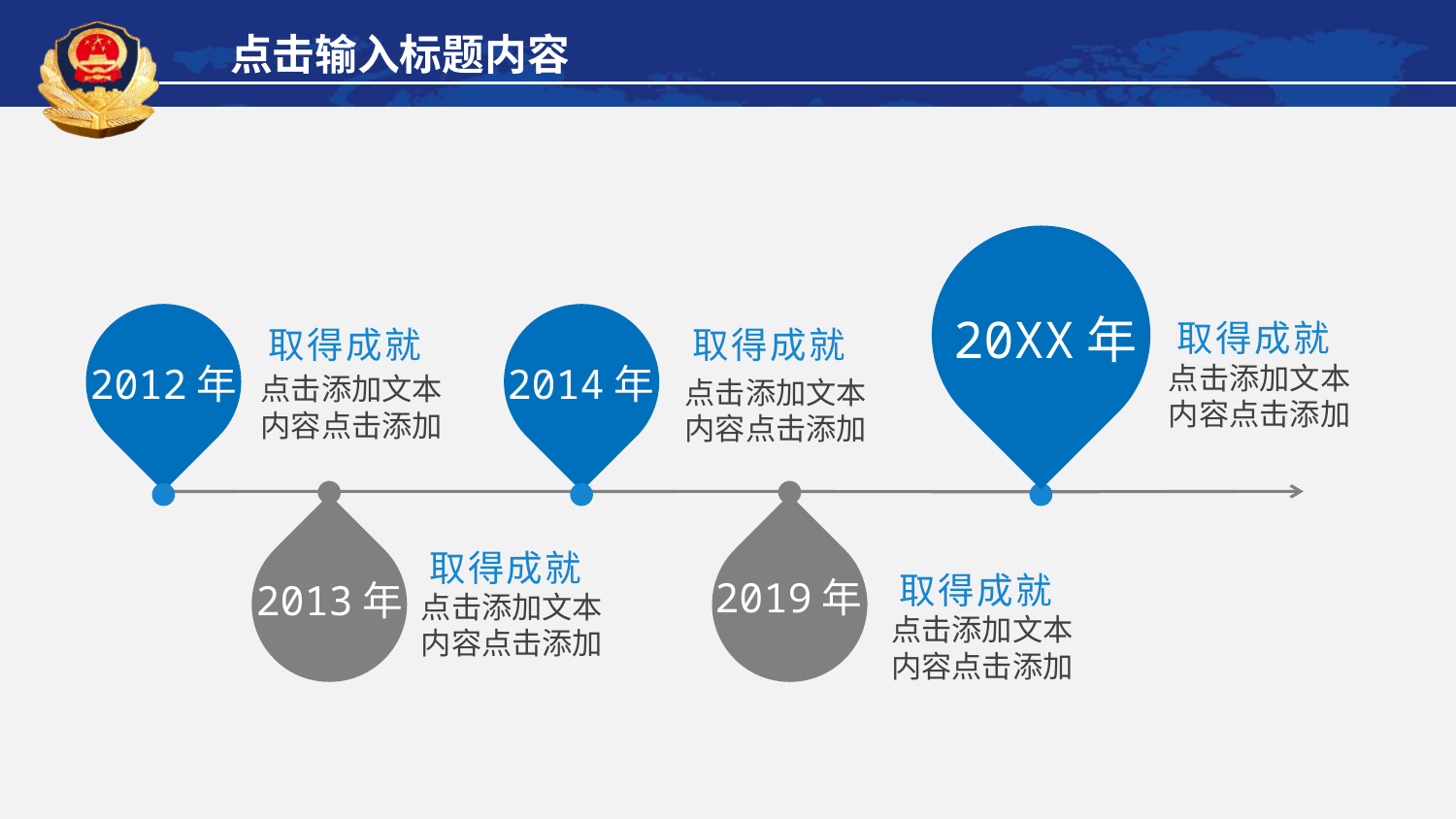

点击输入标题内容

20XX年

2012年

2014年
取得成就
点击添加文本内容点击添加
取得成就
点击添加文本内容点击添加
取得成就
点击添加文本内容点击添加

2013年

2019年
取得成就
点击添加文本内容点击添加
取得成就
点击添加文本内容点击添加
延时符